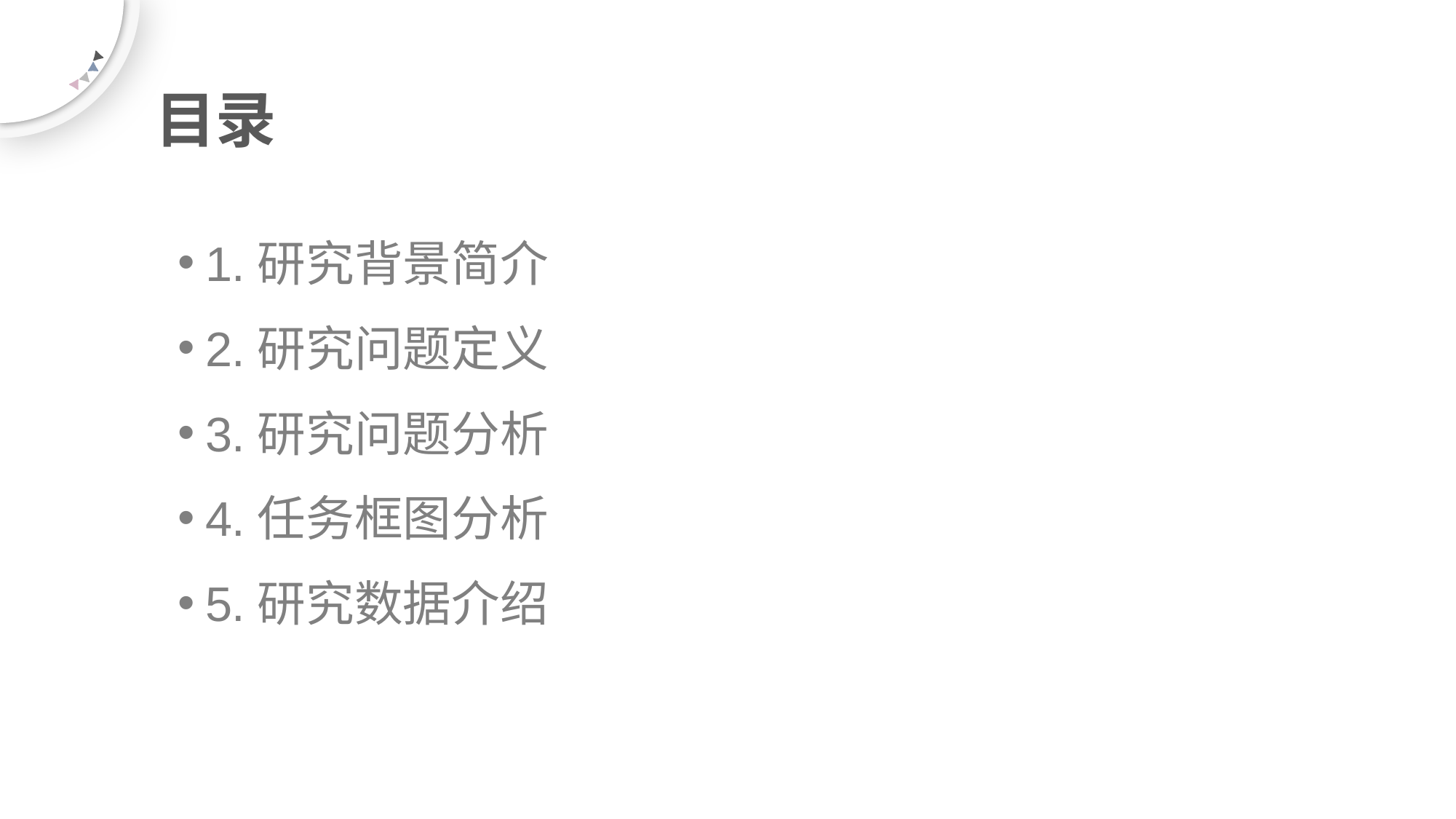

# 目录
1.研究背景简介
2.研究问题定义
3.研究问题分析
4.任务框图分析
5.研究数据介绍